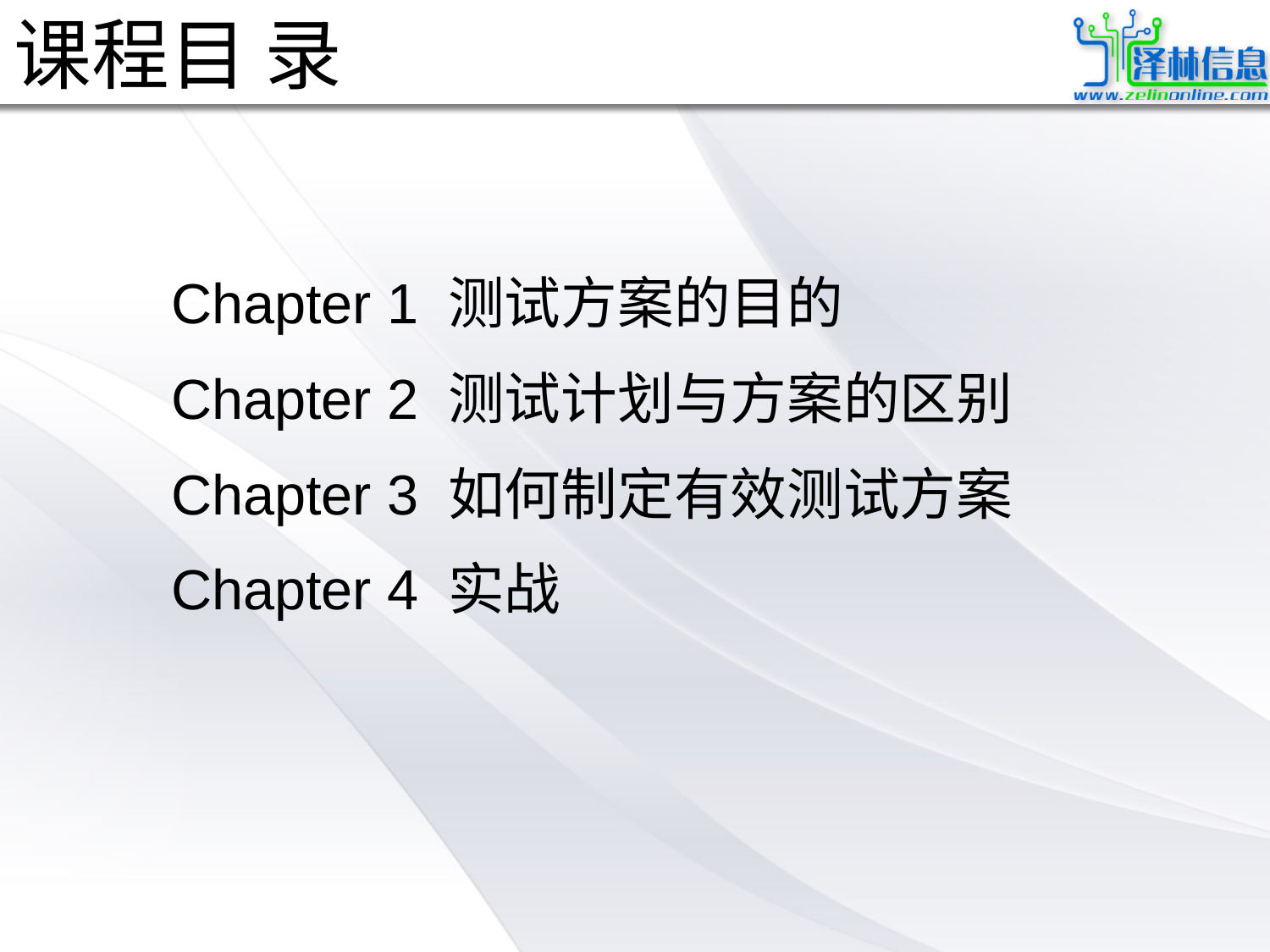

课程目 录
Chapter 1 测试方案的目的
Chapter 2 测试计划与方案的区别
Chapter 3 如何制定有效测试方案
Chapter 4 实战